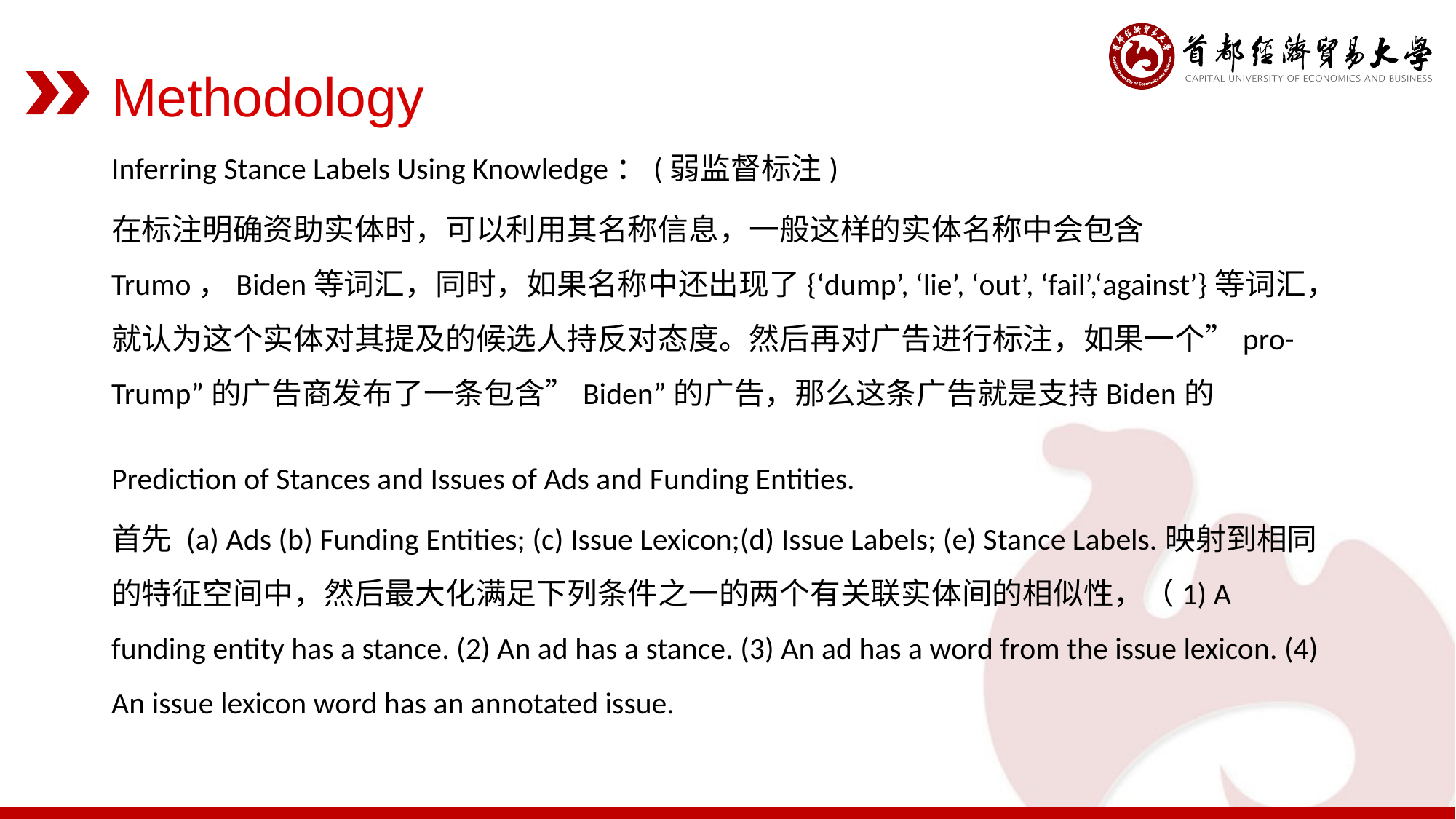

Methodology
Inferring Stance Labels Using Knowledge：(弱监督标注)
在标注明确资助实体时，可以利用其名称信息，一般这样的实体名称中会包含Trumo，Biden等词汇，同时，如果名称中还出现了{‘dump’, ‘lie’, ‘out’, ‘fail’,‘against’}等词汇，就认为这个实体对其提及的候选人持反对态度。然后再对广告进行标注，如果一个”pro-Trump”的广告商发布了一条包含”Biden”的广告，那么这条广告就是支持Biden的

Prediction of Stances and Issues of Ads and Funding Entities.
首先 (a) Ads (b) Funding Entities; (c) Issue Lexicon;(d) Issue Labels; (e) Stance Labels.映射到相同的特征空间中，然后最大化满足下列条件之一的两个有关联实体间的相似性，（1) A funding entity has a stance. (2) An ad has a stance. (3) An ad has a word from the issue lexicon. (4) An issue lexicon word has an annotated issue.